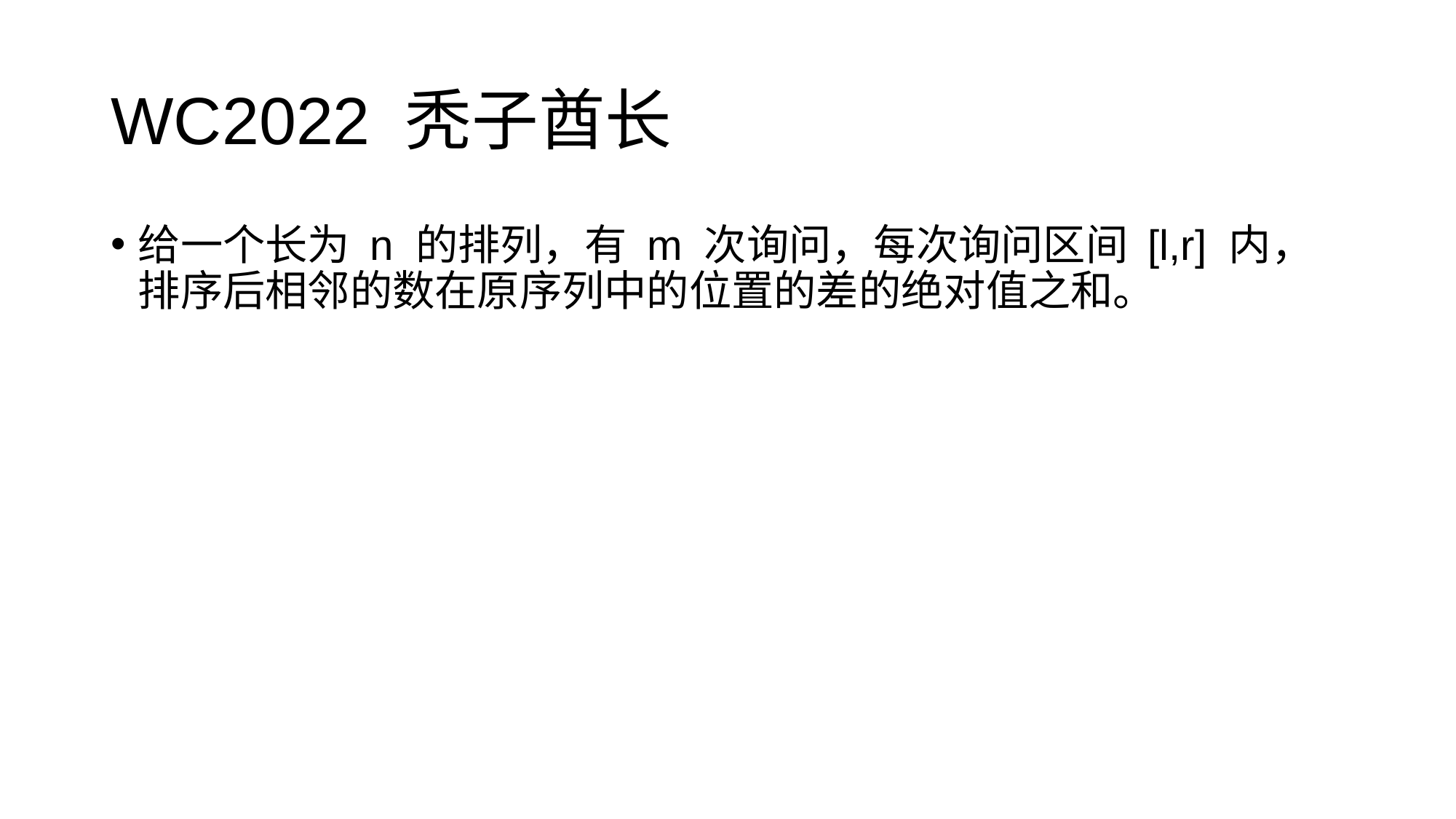

# WC2022 秃子酋长
给一个长为 n 的排列，有 m 次询问，每次询问区间 [l,r] 内，排序后相邻的数在原序列中的位置的差的绝对值之和。